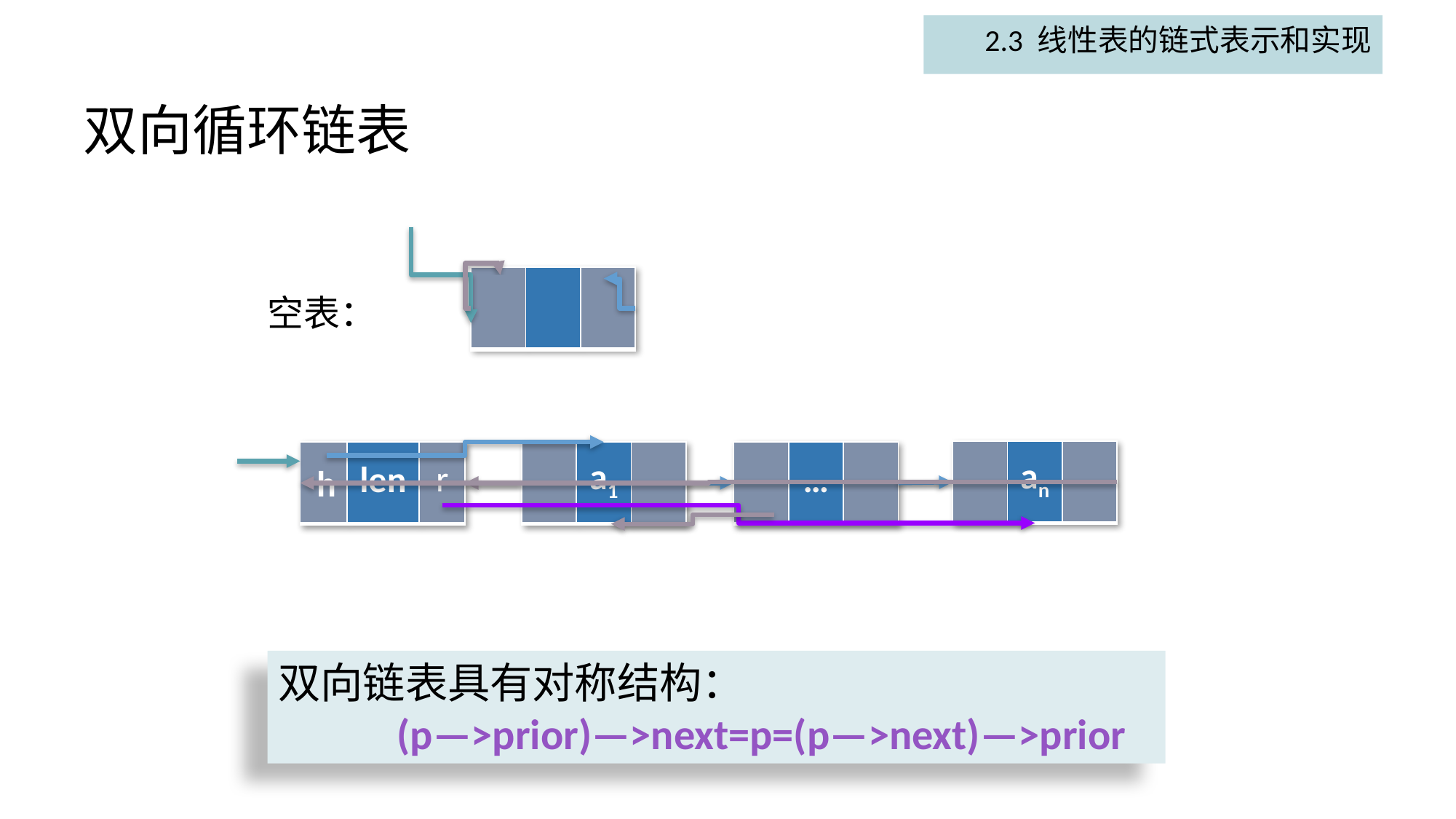

2.3 线性表的链式表示和实现

# 双向循环链表
|  |  |  |
| --- | --- | --- |

空表：
|  | an |  |
| --- | --- | --- |
|  | a1 |  |
| --- | --- | --- |
|  | … |  |
| --- | --- | --- |
|  | len |  |
| --- | --- | --- |
r
h
双向链表具有对称结构：
	 (p—>prior)—>next=p=(p—>next)—>prior